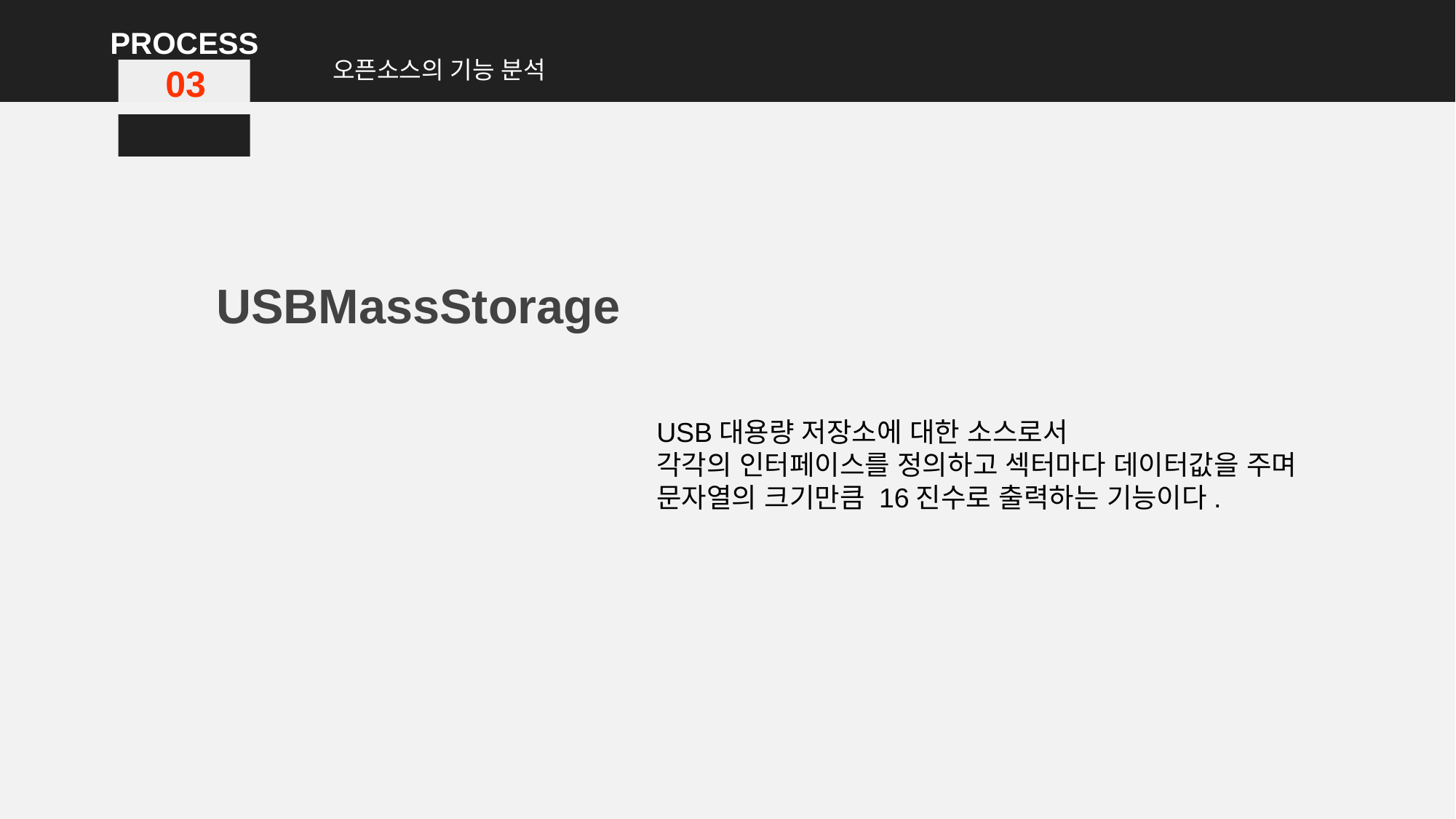

PROCESS
오픈소스의 기능 분석
03

USBMassStorage
USB대용량 저장소에 대한 소스로서
각각의 인터페이스를 정의하고 섹터마다 데이터값을 주며
문자열의 크기만큼 16진수로 출력하는 기능이다.